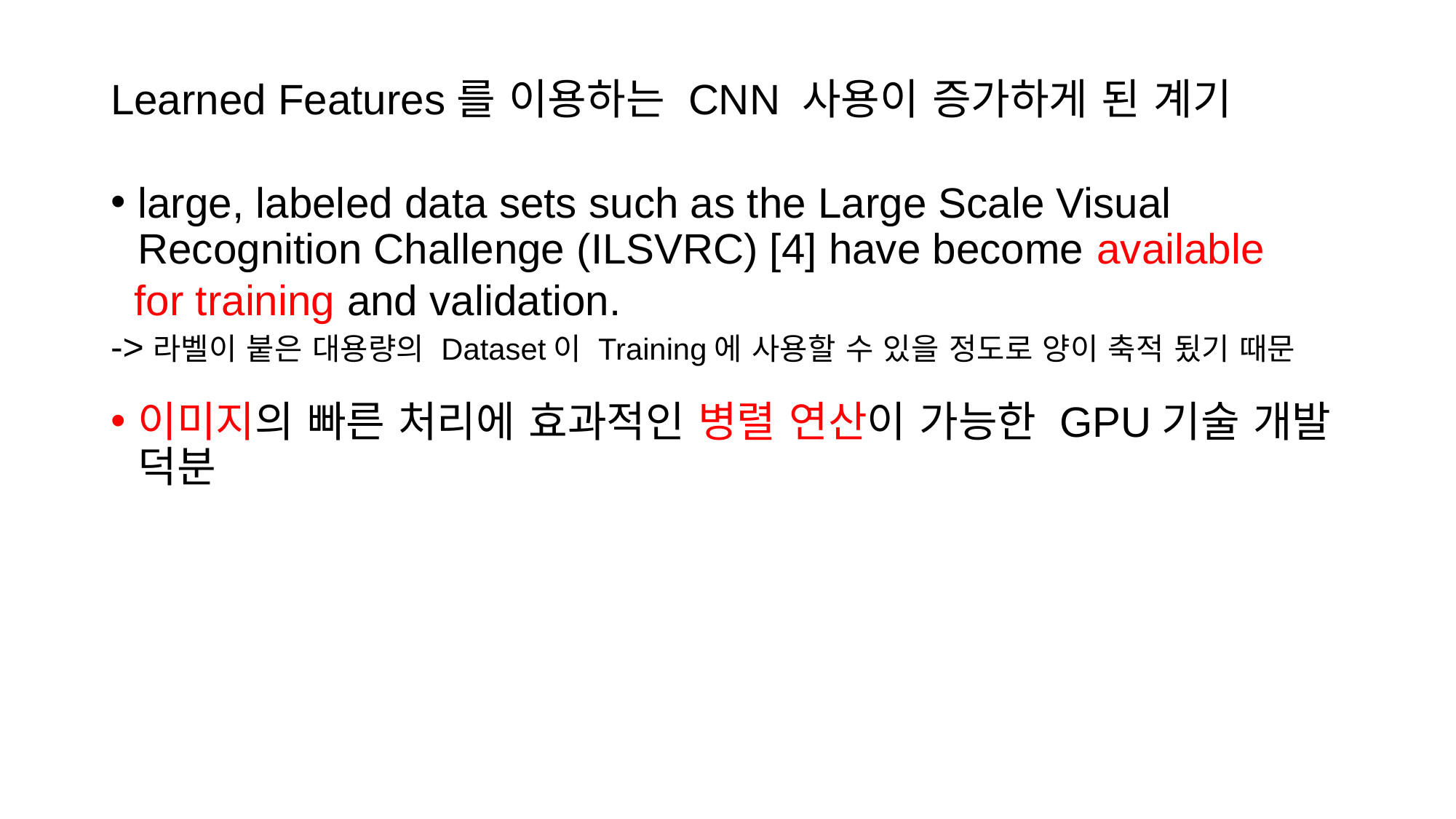

Learned Features를 이용하는 CNN 사용이 증가하게 된 계기
large, labeled data sets such as the Large Scale Visual Recognition Challenge (ILSVRC) [4] have become available
  for training and validation.
->라벨이 붙은 대용량의 Dataset이 Training에 사용할 수 있을 정도로 양이 축적 됬기 때문

이미지의 빠른 처리에 효과적인 병렬 연산이 가능한 GPU기술 개발 덕분